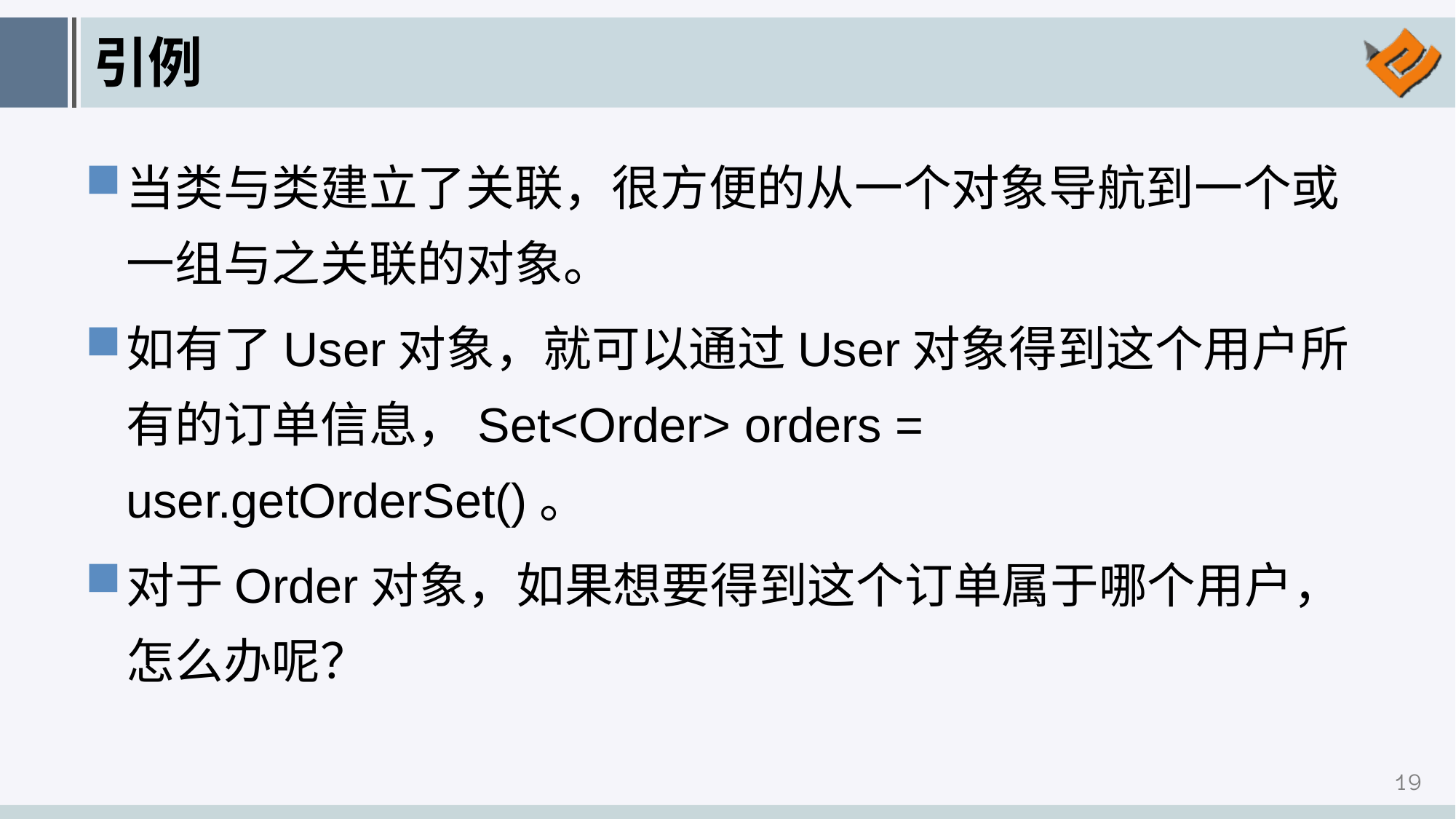

# 引例
当类与类建立了关联，很方便的从一个对象导航到一个或一组与之关联的对象。
如有了User对象，就可以通过User对象得到这个用户所有的订单信息，Set<Order> orders = user.getOrderSet()。
对于Order对象，如果想要得到这个订单属于哪个用户，怎么办呢？